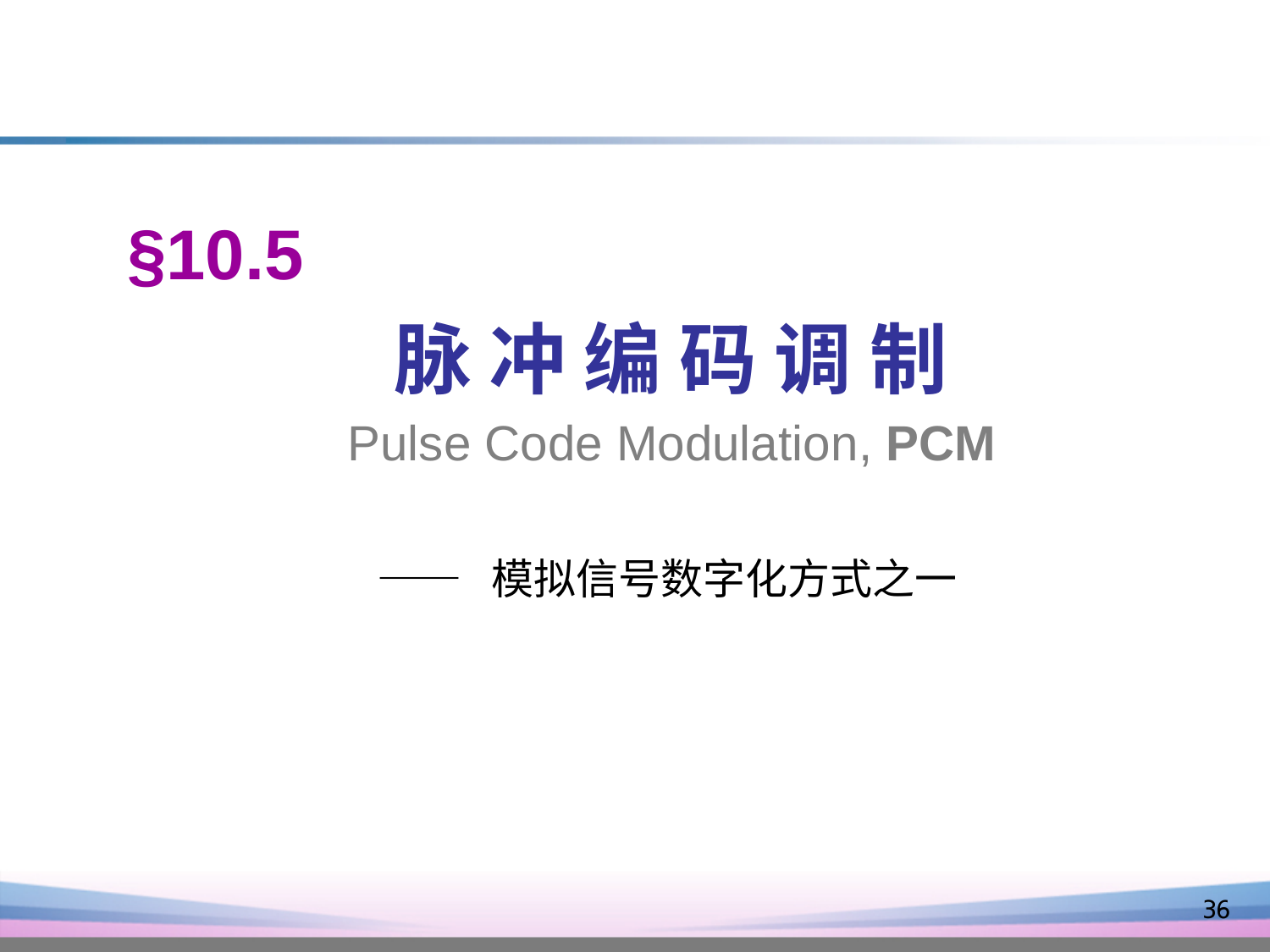

§10.5
 脉 冲 编 码 调 制
Pulse Code Modulation, PCM
——  模拟信号数字化方式之一
36